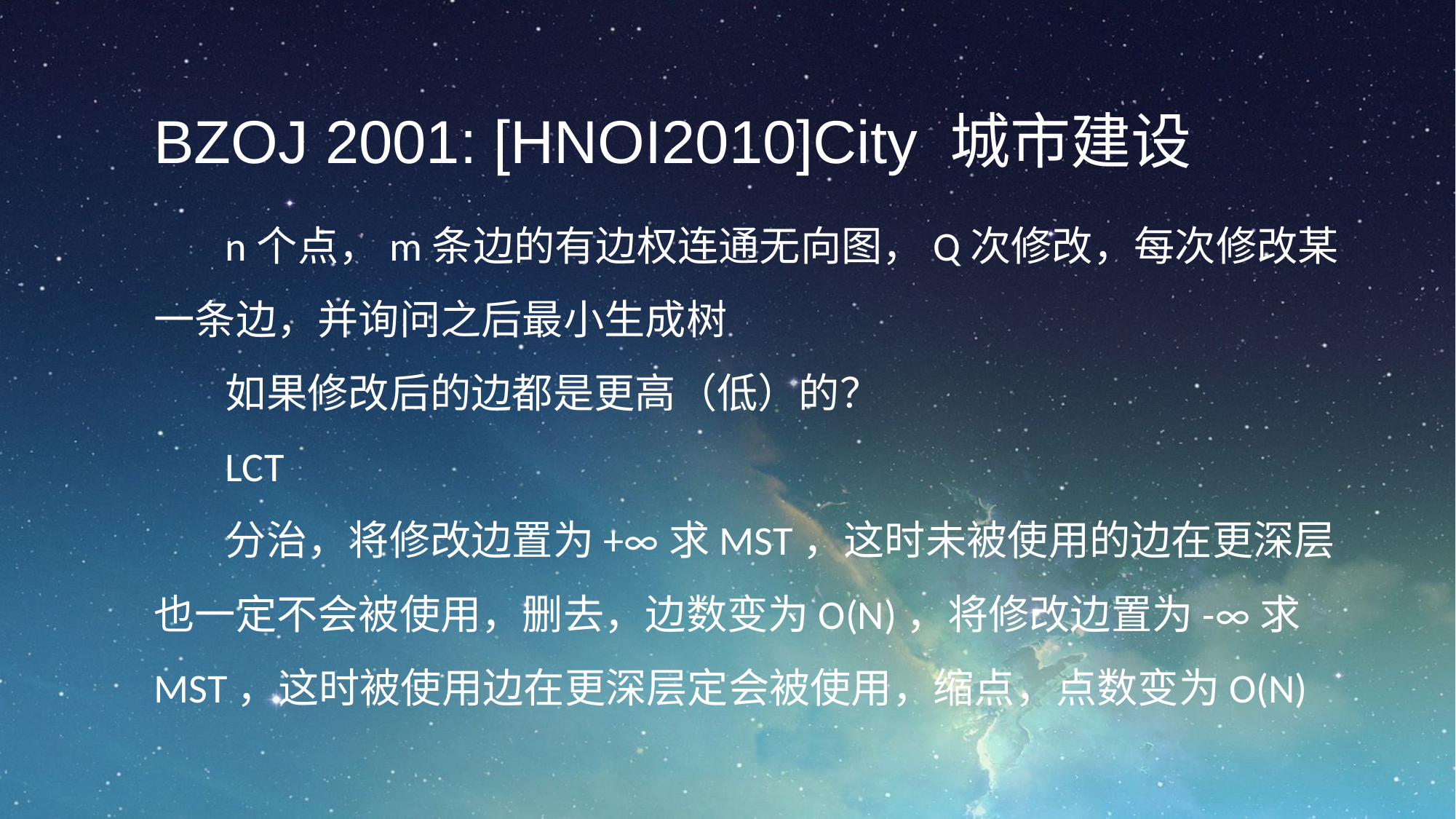

BZOJ 2001: [HNOI2010]City 城市建设
n个点，m条边的有边权连通无向图，Q次修改，每次修改某一条边，并询问之后最小生成树
如果修改后的边都是更高（低）的？
LCT
分治，将修改边置为+∞求MST，这时未被使用的边在更深层也一定不会被使用，删去，边数变为O(N)，将修改边置为-∞求MST，这时被使用边在更深层定会被使用，缩点，点数变为O(N)